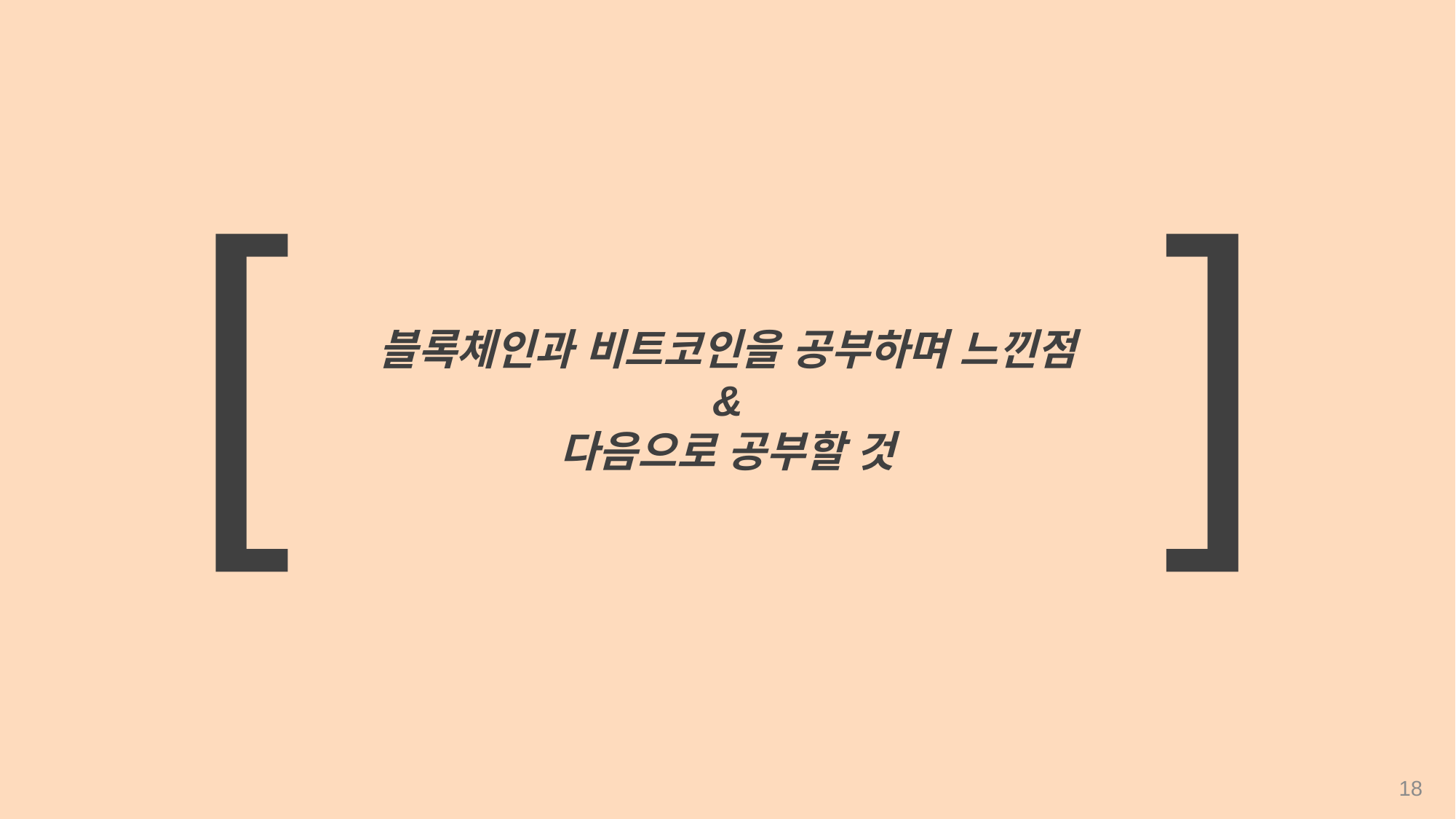

[
]
블록체인과 비트코인을 공부하며 느낀점
&
다음으로 공부할 것
18